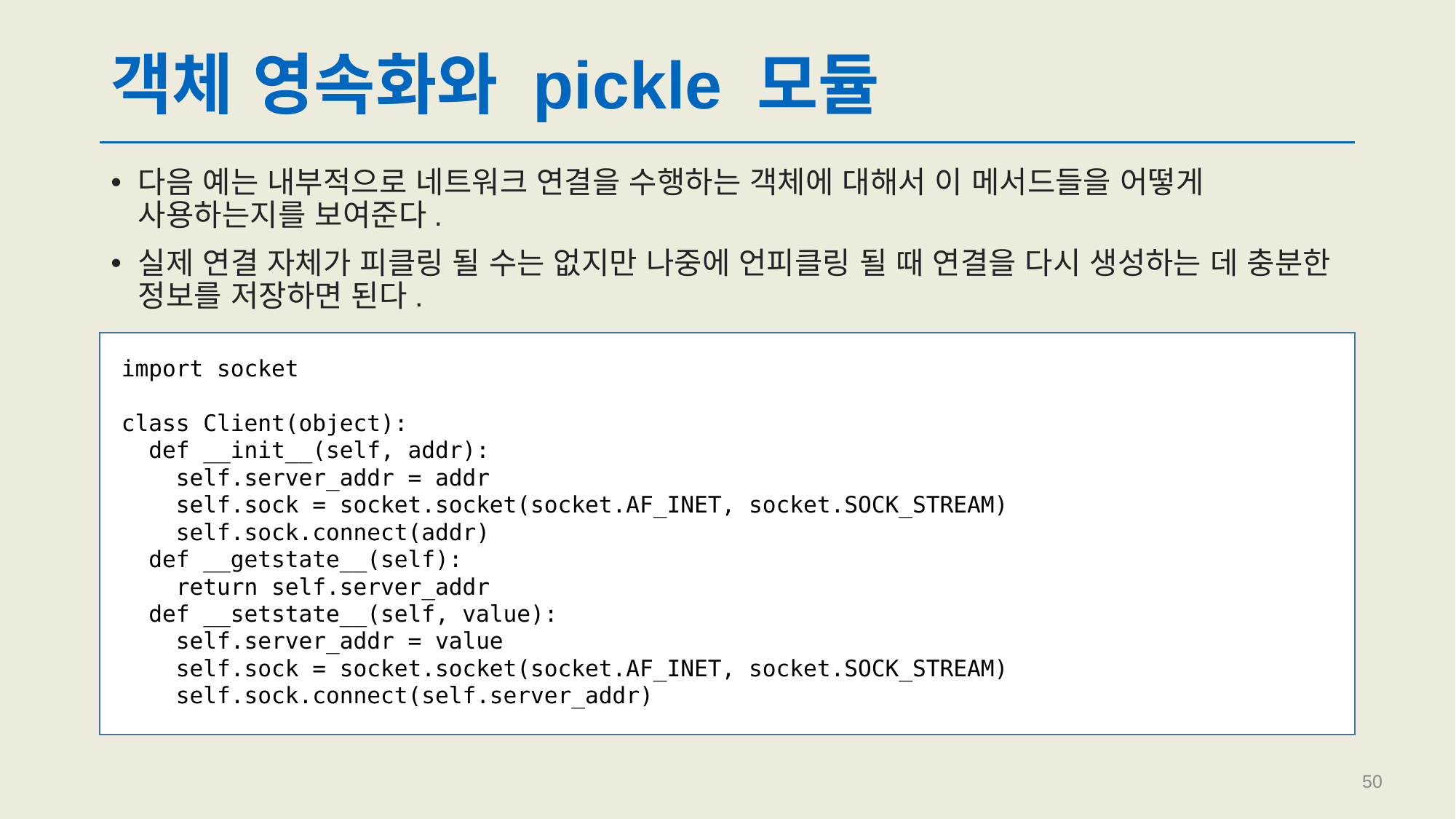

# 객체 영속화와 pickle 모듈
다음 예는 내부적으로 네트워크 연결을 수행하는 객체에 대해서 이 메서드들을 어떻게 사용하는지를 보여준다.
실제 연결 자체가 피클링 될 수는 없지만 나중에 언피클링 될 때 연결을 다시 생성하는 데 충분한 정보를 저장하면 된다.
import socket

class Client(object):
  def __init__(self, addr):
    self.server_addr = addr
    self.sock = socket.socket(socket.AF_INET, socket.SOCK_STREAM)
    self.sock.connect(addr)
  def __getstate__(self):
    return self.server_addr
  def __setstate__(self, value):
    self.server_addr = value
    self.sock = socket.socket(socket.AF_INET, socket.SOCK_STREAM)
    self.sock.connect(self.server_addr)
50